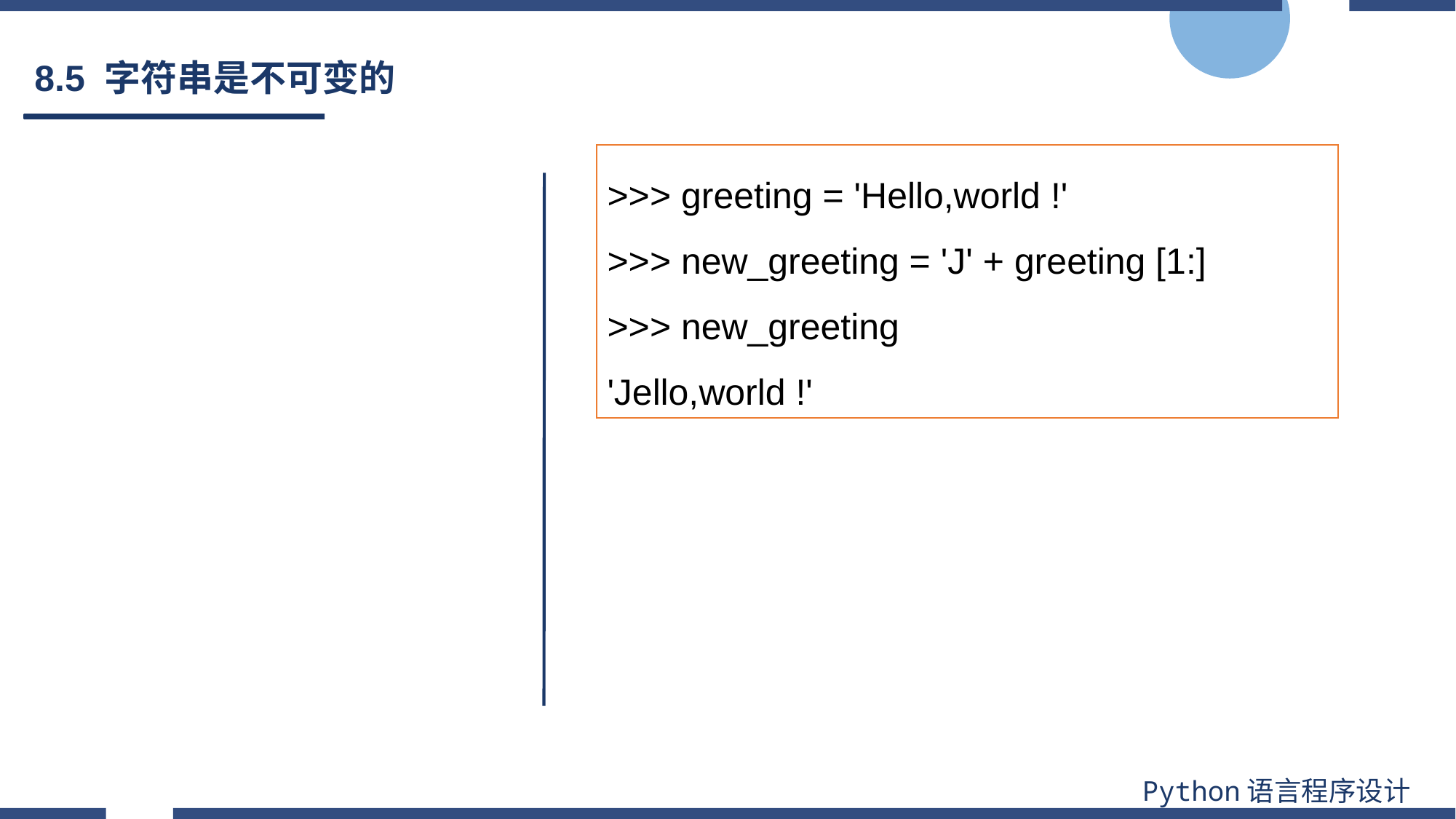

# 8.5 字符串是不可变的
>>> greeting = 'Hello,world !'
>>> new_greeting = 'J' + greeting [1:]
>>> new_greeting
'Jello,world !'